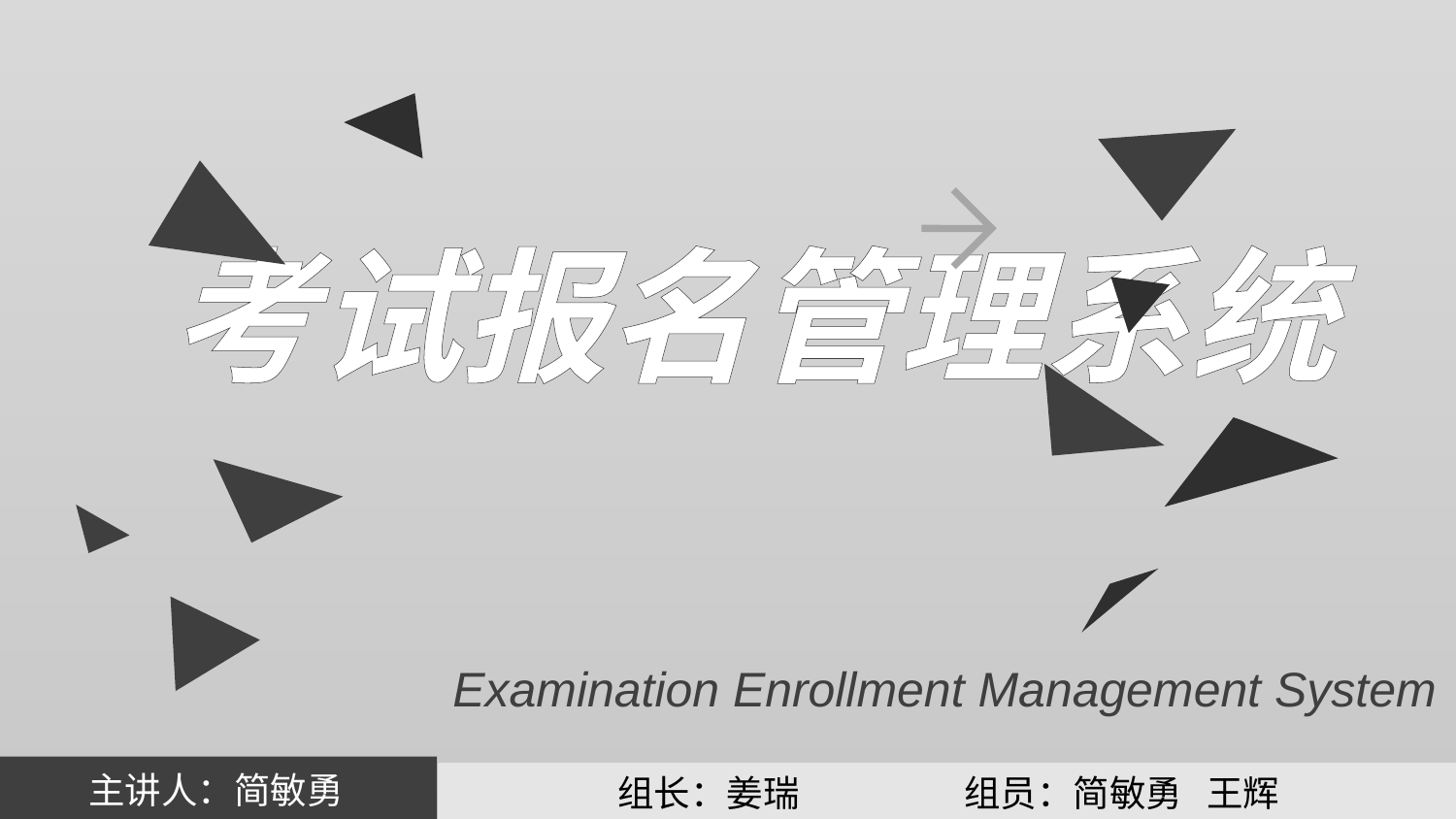

考试报名管理系统

Examination Enrollment Management System
主讲人：简敏勇
组长：姜瑞                    组员：简敏勇   王辉